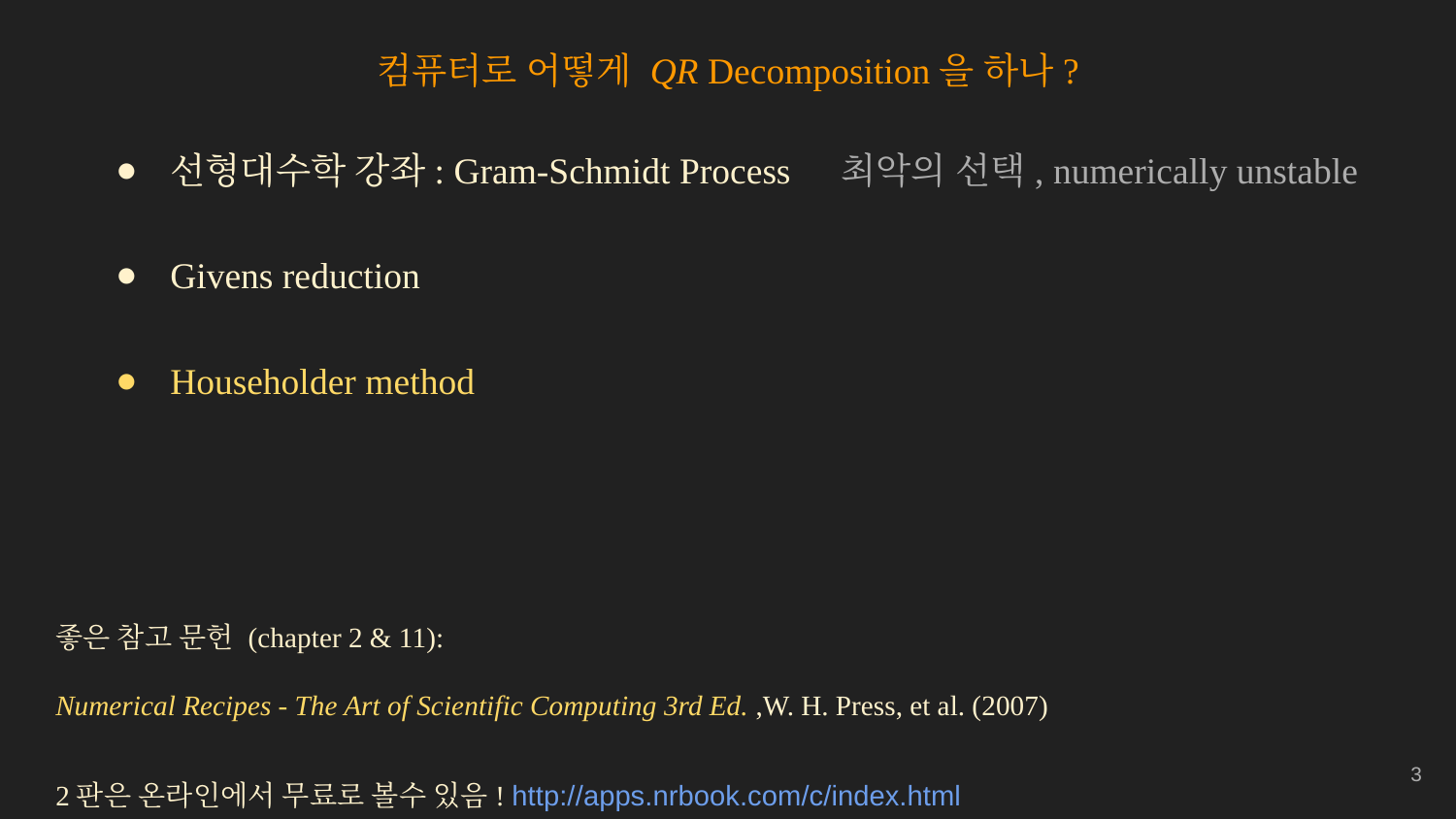

컴퓨터로 어떻게 QR Decomposition을 하나?
선형대수학 강좌: Gram-Schmidt Process
최악의 선택, numerically unstable
Givens reduction
Householder method
좋은 참고 문헌 (chapter 2 & 11):
Numerical Recipes - The Art of Scientific Computing 3rd Ed. ,W. H. Press, et al. (2007)
2판은 온라인에서 무료로 볼수 있음! http://apps.nrbook.com/c/index.html
3